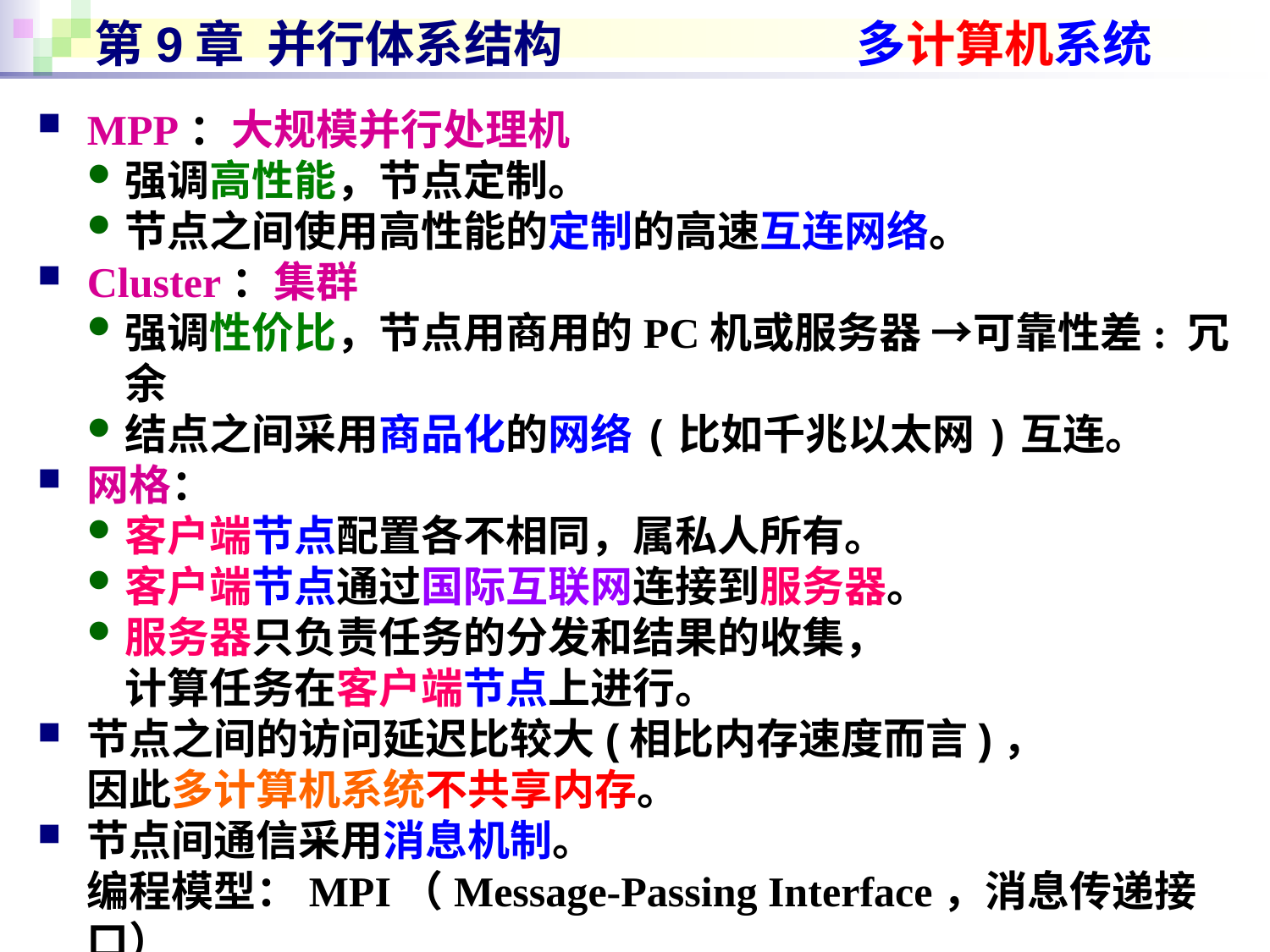

# 第9章  并行体系结构
多计算机系统
MPP：大规模并行处理机
强调高性能，节点定制。
节点之间使用高性能的定制的高速互连网络。
Cluster：集群
强调性价比，节点用商用的PC机或服务器 →可靠性差: 冗余
结点之间采用商品化的网络(比如千兆以太网)互连。
网格：
客户端节点配置各不相同，属私人所有。
客户端节点通过国际互联网连接到服务器。
服务器只负责任务的分发和结果的收集，
计算任务在客户端节点上进行。
节点之间的访问延迟比较大(相比内存速度而言)，
因此多计算机系统不共享内存。
节点间通信采用消息机制。
编程模型：MPI（Message-Passing Interface，消息传递接口）
79